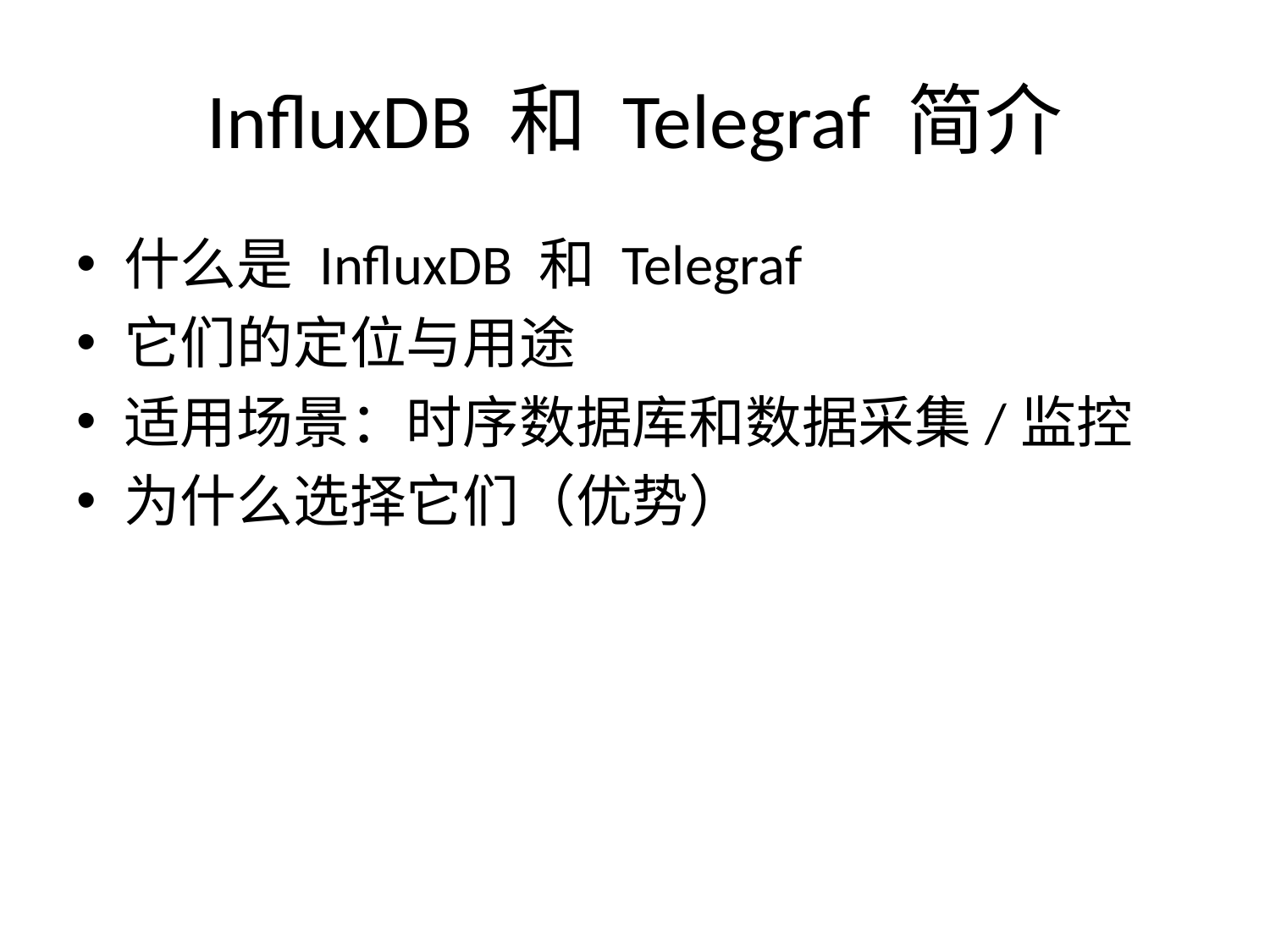

# InfluxDB 和 Telegraf 简介
什么是 InfluxDB 和 Telegraf
它们的定位与用途
适用场景：时序数据库和数据采集/监控
为什么选择它们（优势）